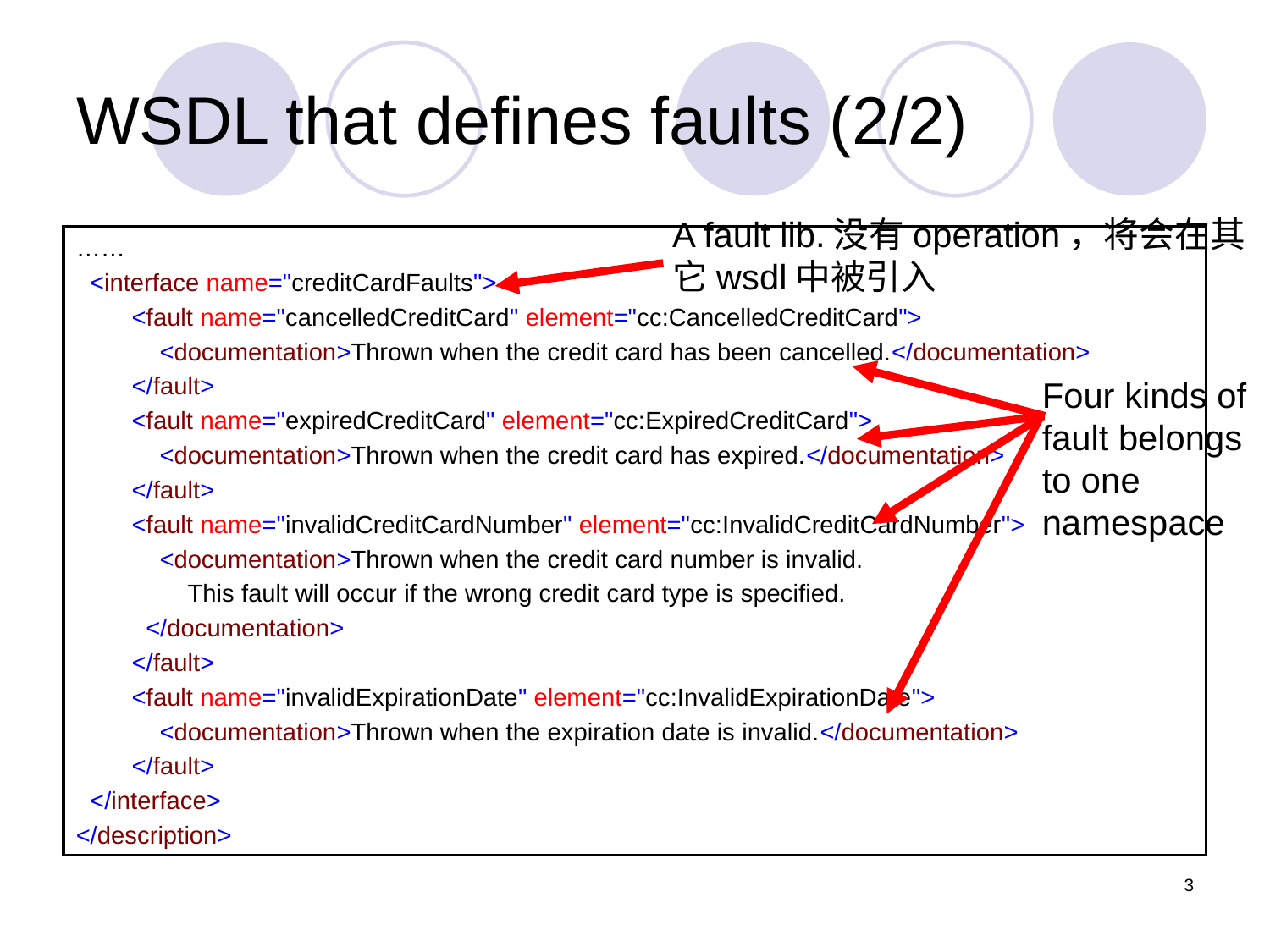

# WSDL that defines faults (2/2)
A fault lib.没有operation，将会在其它wsdl中被引入
……
  <interface name="creditCardFaults">
        <fault name="cancelledCreditCard" element="cc:CancelledCreditCard">
            <documentation>Thrown when the credit card has been cancelled.</documentation>
        </fault>
        <fault name="expiredCreditCard" element="cc:ExpiredCreditCard">
            <documentation>Thrown when the credit card has expired.</documentation>
        </fault>
        <fault name="invalidCreditCardNumber" element="cc:InvalidCreditCardNumber">
            <documentation>Thrown when the credit card number is invalid.
                This fault will occur if the wrong credit card type is specified.
          </documentation>
        </fault>
        <fault name="invalidExpirationDate" element="cc:InvalidExpirationDate">
            <documentation>Thrown when the expiration date is invalid.</documentation>
        </fault>
  </interface>
</description>

Four kinds of fault belongs to one namespace

3